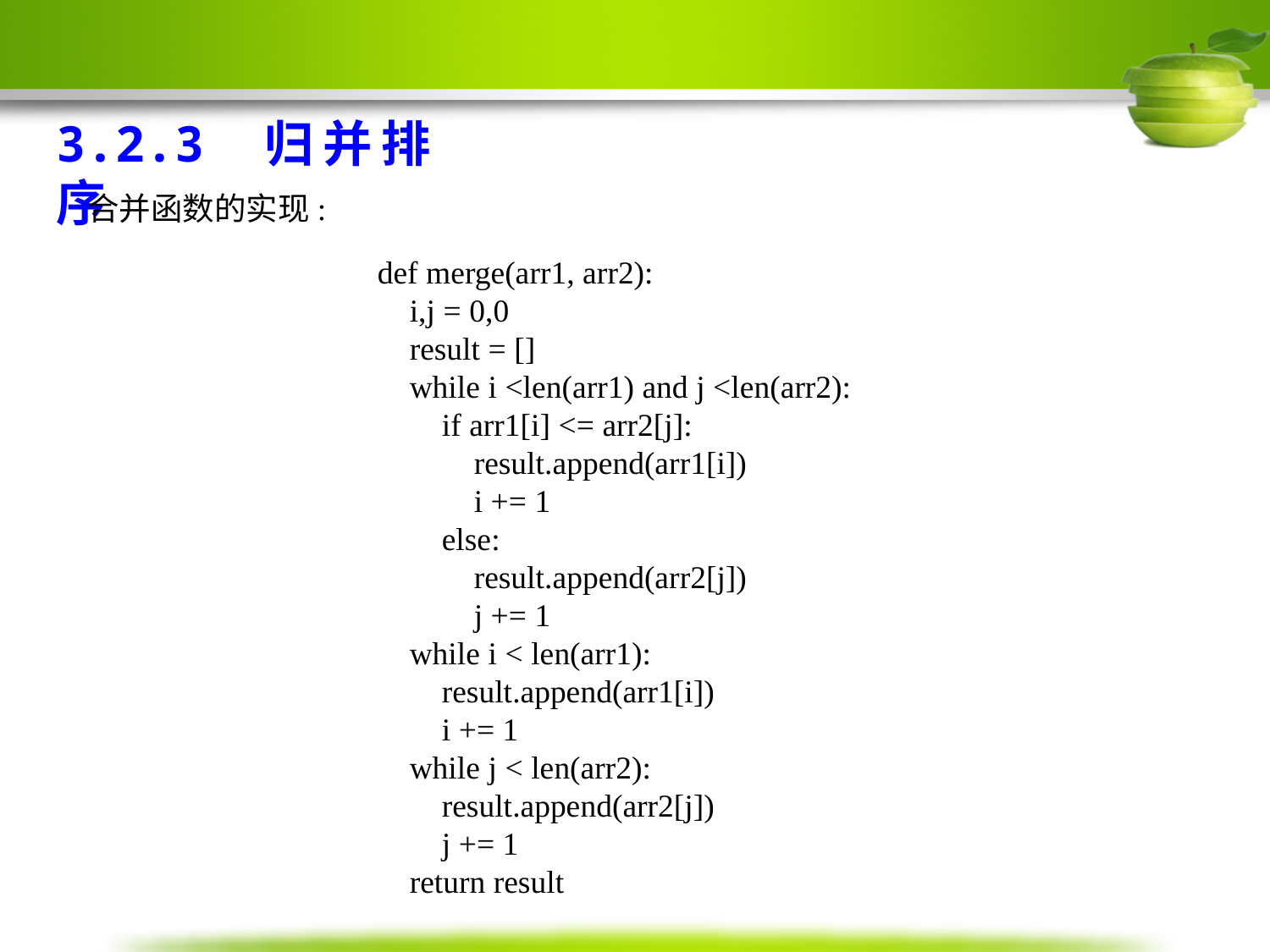

3.2.3 归并排序
合并函数的实现:
def merge(arr1, arr2):
    i,j = 0,0
    result = []
    while i <len(arr1) and j <len(arr2):
        if arr1[i] <= arr2[j]:
            result.append(arr1[i])
            i += 1
        else:
            result.append(arr2[j])
            j += 1
    while i < len(arr1):
        result.append(arr1[i])
        i += 1
    while j < len(arr2):
        result.append(arr2[j])
        j += 1
    return result